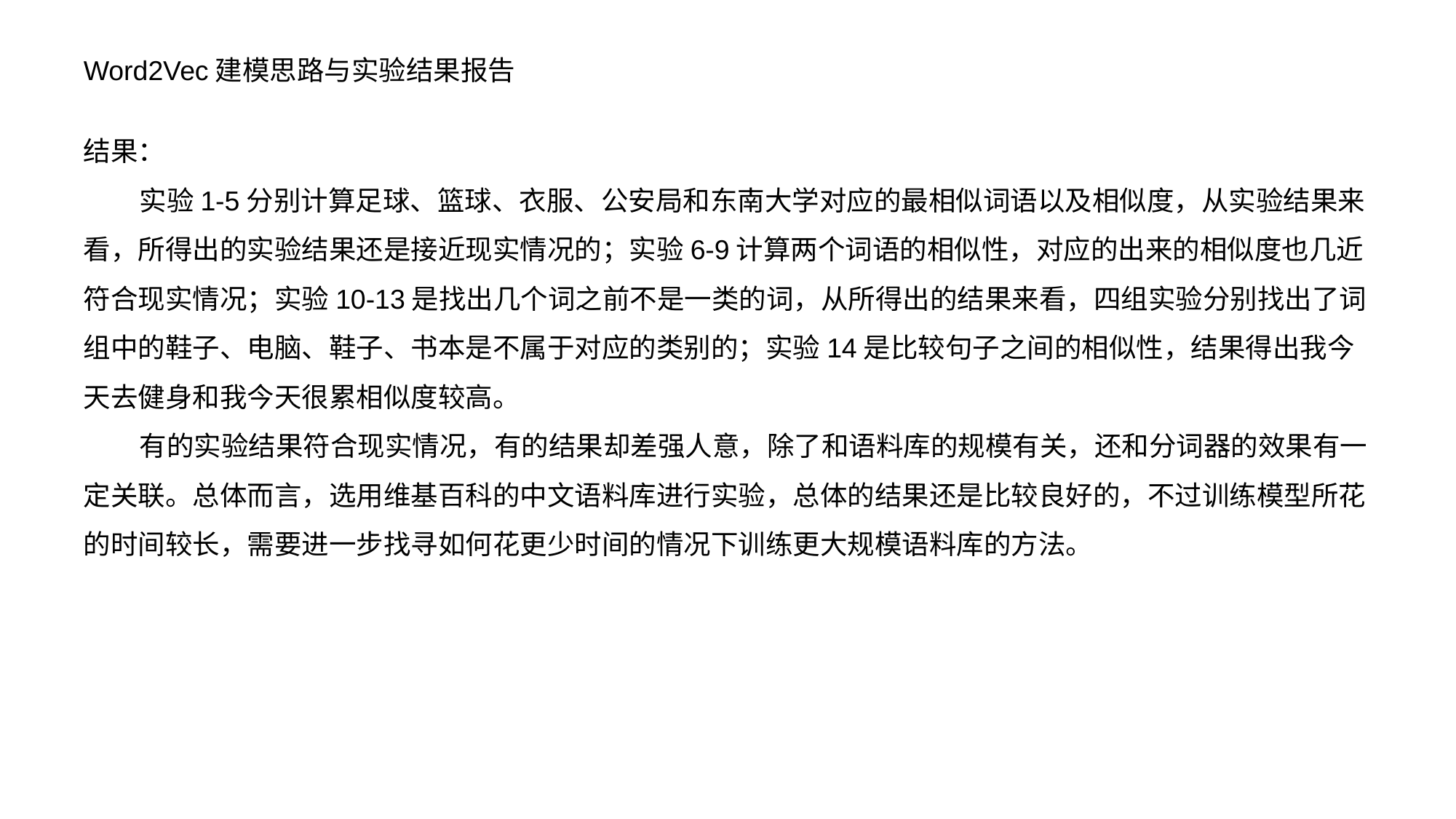

Word2Vec建模思路与实验结果报告
结果：
        实验1-5分别计算足球、篮球、衣服、公安局和东南大学对应的最相似词语以及相似度，从实验结果来看，所得出的实验结果还是接近现实情况的；实验6-9计算两个词语的相似性，对应的出来的相似度也几近符合现实情况；实验10-13是找出几个词之前不是一类的词，从所得出的结果来看，四组实验分别找出了词组中的鞋子、电脑、鞋子、书本是不属于对应的类别的；实验14是比较句子之间的相似性，结果得出我今天去健身和我今天很累相似度较高。
        有的实验结果符合现实情况，有的结果却差强人意，除了和语料库的规模有关，还和分词器的效果有一定关联。总体而言，选用维基百科的中文语料库进行实验，总体的结果还是比较良好的，不过训练模型所花的时间较长，需要进一步找寻如何花更少时间的情况下训练更大规模语料库的方法。